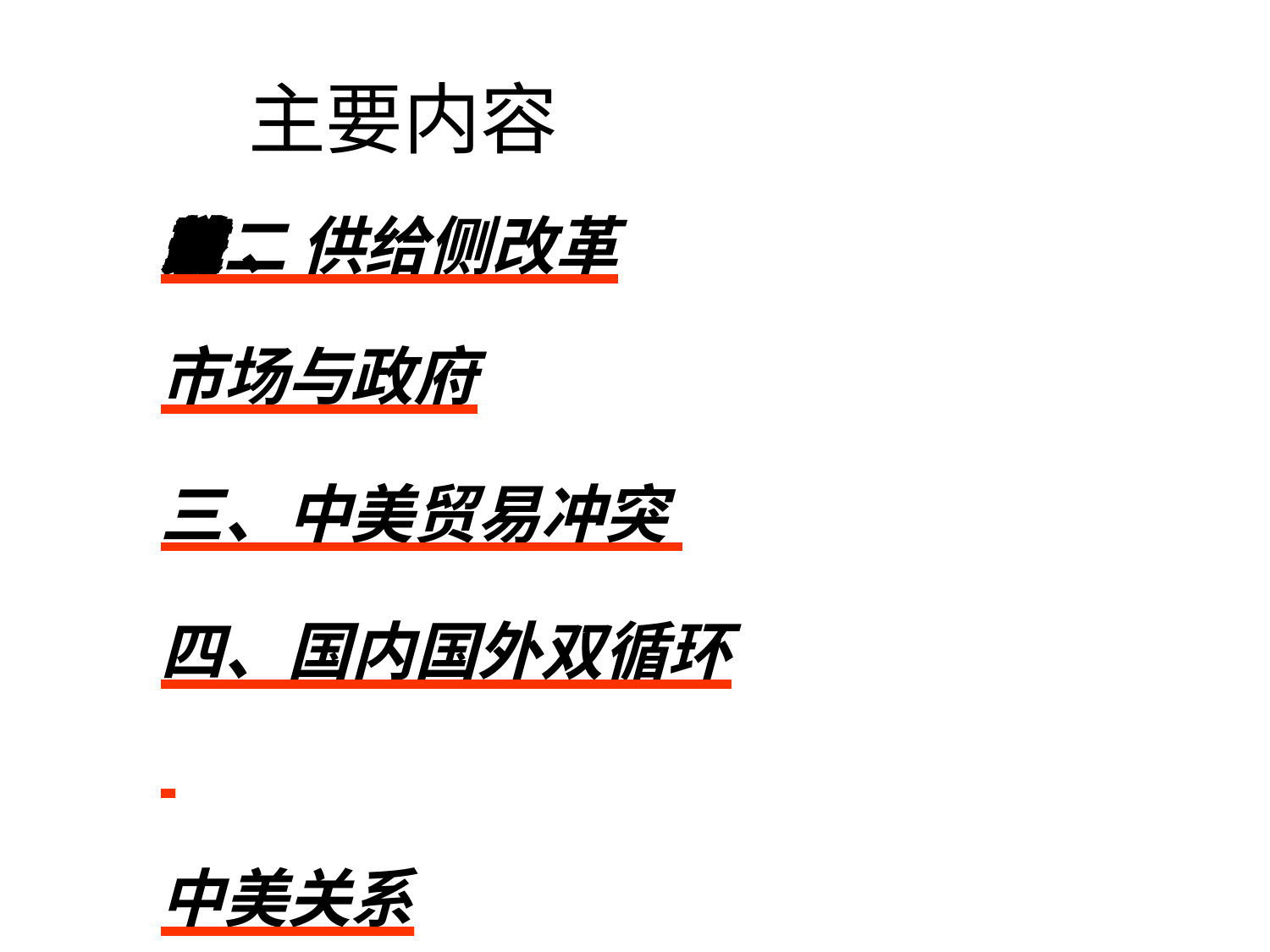

# 主要内容
一、关于改革开放的道路二 、供给侧改革
市场与政府
三、中美贸易冲突 四、国内国外双循环 中美关系